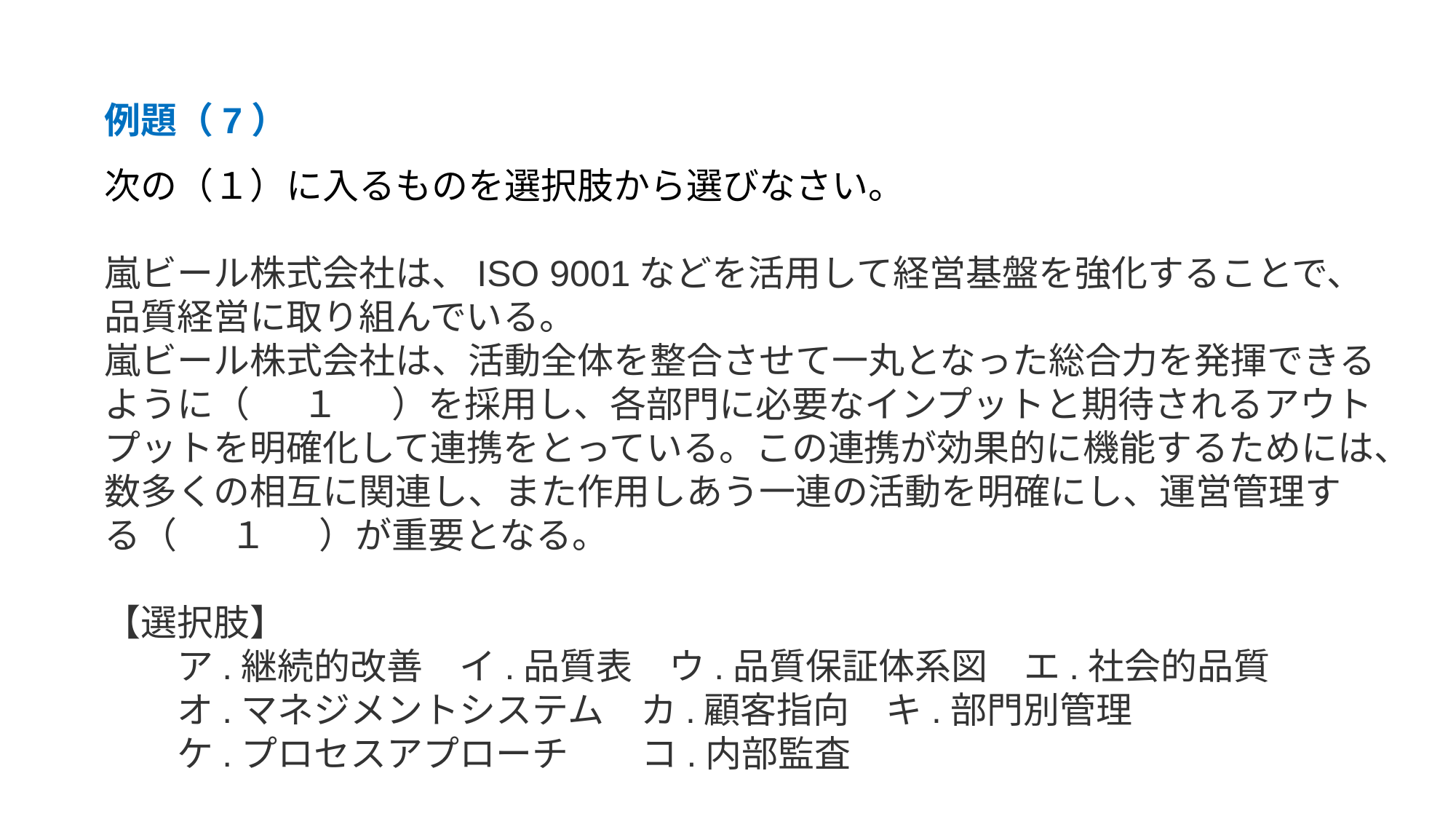

例題（7）

次の（１）に入るものを選択肢から選びなさい。

嵐ビール株式会社は、ISO 9001などを活用して経営基盤を強化することで、
品質経営に取り組んでいる。
嵐ビール株式会社は、活動全体を整合させて一丸となった総合力を発揮できるように（  　１ 　 ）を採用し、各部門に必要なインプットと期待されるアウトプットを明確化して連携をとっている。この連携が効果的に機能するためには、数多くの相互に関連し、また作用しあう一連の活動を明確にし、運営管理する（  　１ 　 ）が重要となる。

【選択肢】
　　ア.継続的改善　イ.品質表　ウ.品質保証体系図　エ.社会的品質
　　オ.マネジメントシステム　カ.顧客指向　キ.部門別管理
　　ケ.プロセスアプローチ　　コ.内部監査